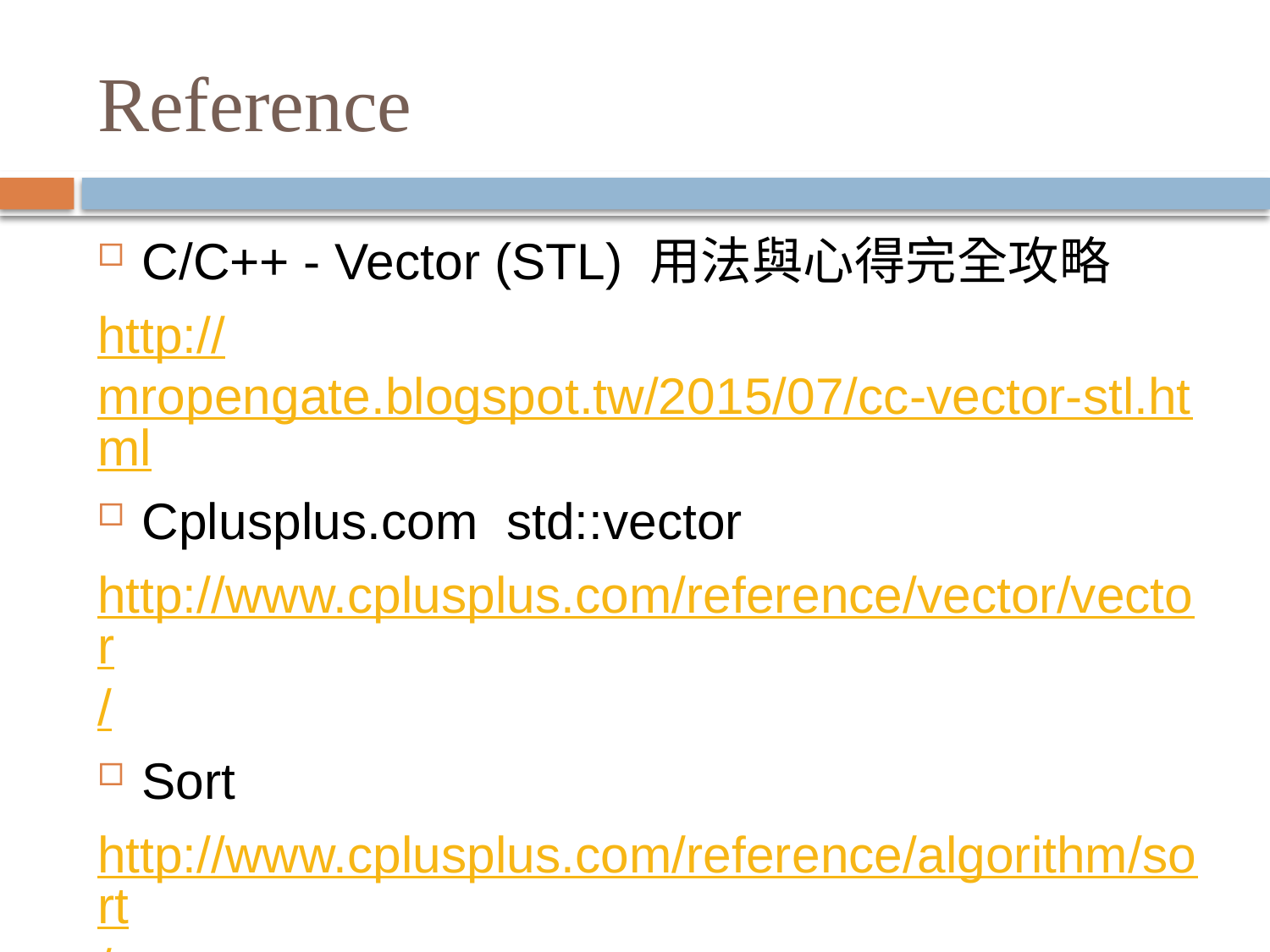

# Reference
C/C++ - Vector (STL) 用法與心得完全攻略
http://mropengate.blogspot.tw/2015/07/cc-vector-stl.html
Cplusplus.com  std::vector
http://www.cplusplus.com/reference/vector/vector/
Sort
http://www.cplusplus.com/reference/algorithm/sort/
Iomanip
http://www.cplusplus.com/reference/iomanip/